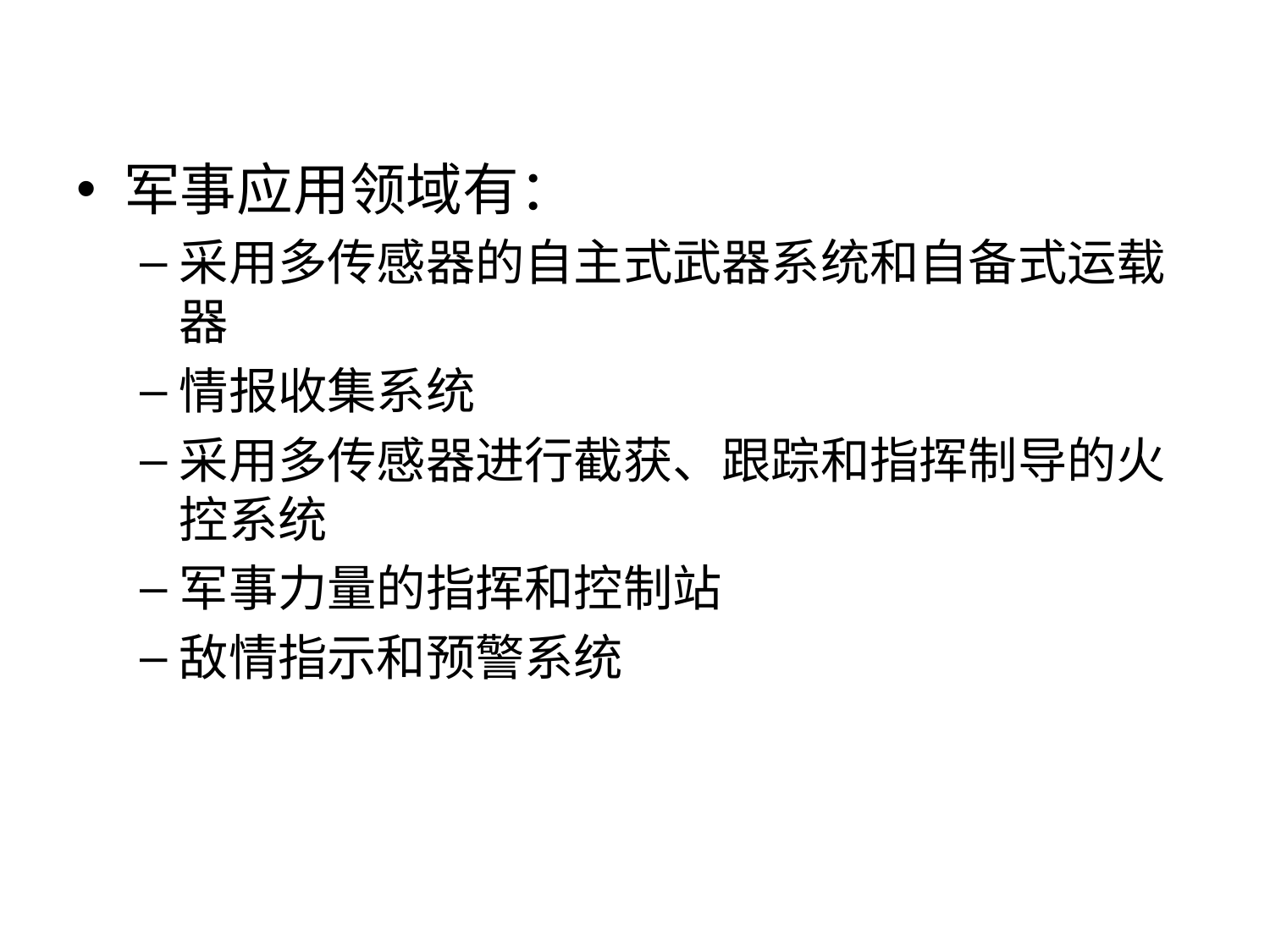

军事应用领域有：
采用多传感器的自主式武器系统和自备式运载器
情报收集系统
采用多传感器进行截获、跟踪和指挥制导的火控系统
军事力量的指挥和控制站
敌情指示和预警系统